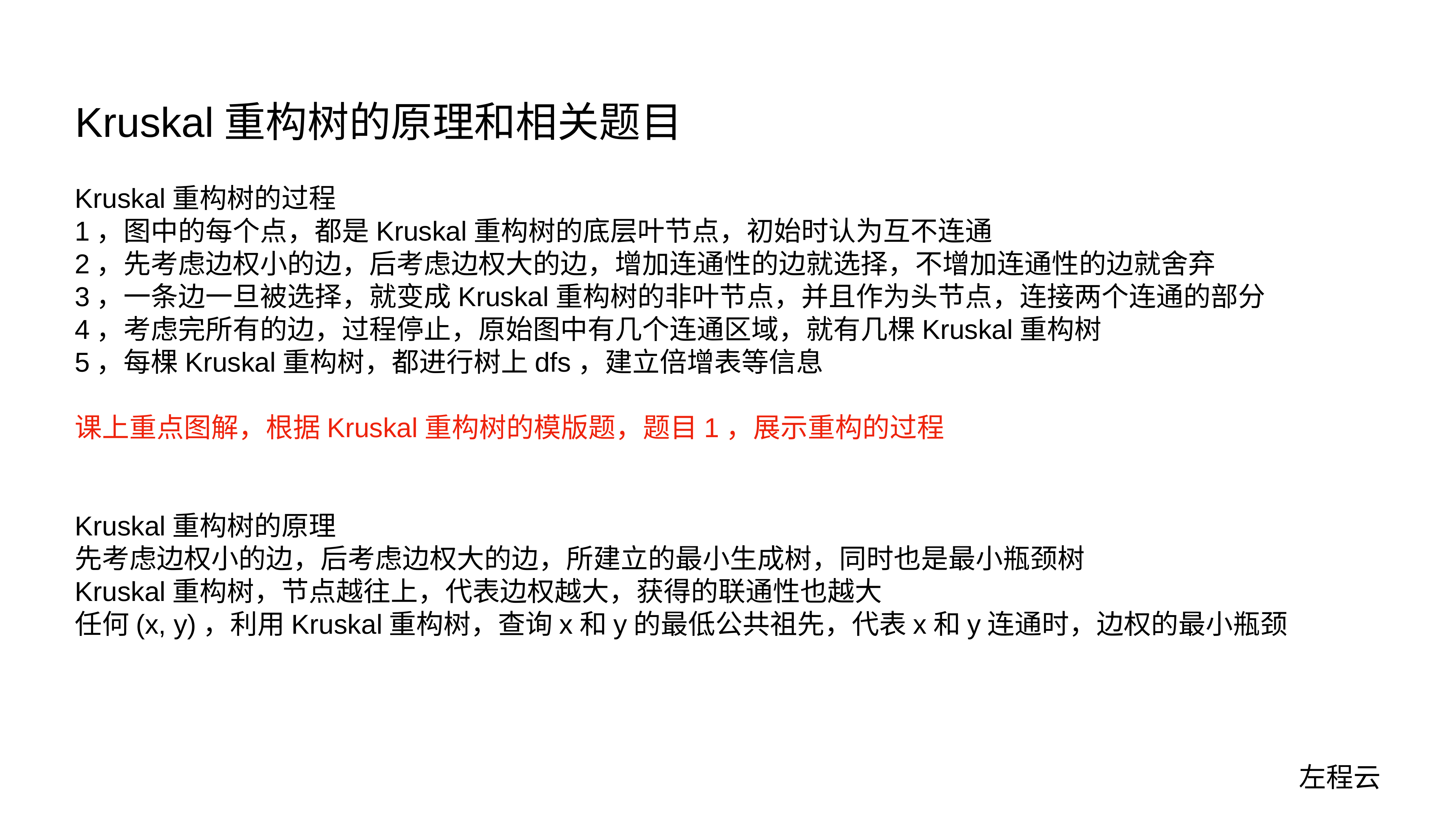

# Kruskal重构树的原理和相关题目
Kruskal重构树的过程
1，图中的每个点，都是Kruskal重构树的底层叶节点，初始时认为互不连通
2，先考虑边权小的边，后考虑边权大的边，增加连通性的边就选择，不增加连通性的边就舍弃
3，一条边一旦被选择，就变成Kruskal重构树的非叶节点，并且作为头节点，连接两个连通的部分
4，考虑完所有的边，过程停止，原始图中有几个连通区域，就有几棵Kruskal重构树
5，每棵Kruskal重构树，都进行树上dfs，建立倍增表等信息

课上重点图解，根据Kruskal重构树的模版题，题目1，展示重构的过程

Kruskal重构树的原理
先考虑边权小的边，后考虑边权大的边，所建立的最小生成树，同时也是最小瓶颈树
Kruskal重构树，节点越往上，代表边权越大，获得的联通性也越大
任何(x, y)，利用Kruskal重构树，查询x和y的最低公共祖先，代表x和y连通时，边权的最小瓶颈
左程云